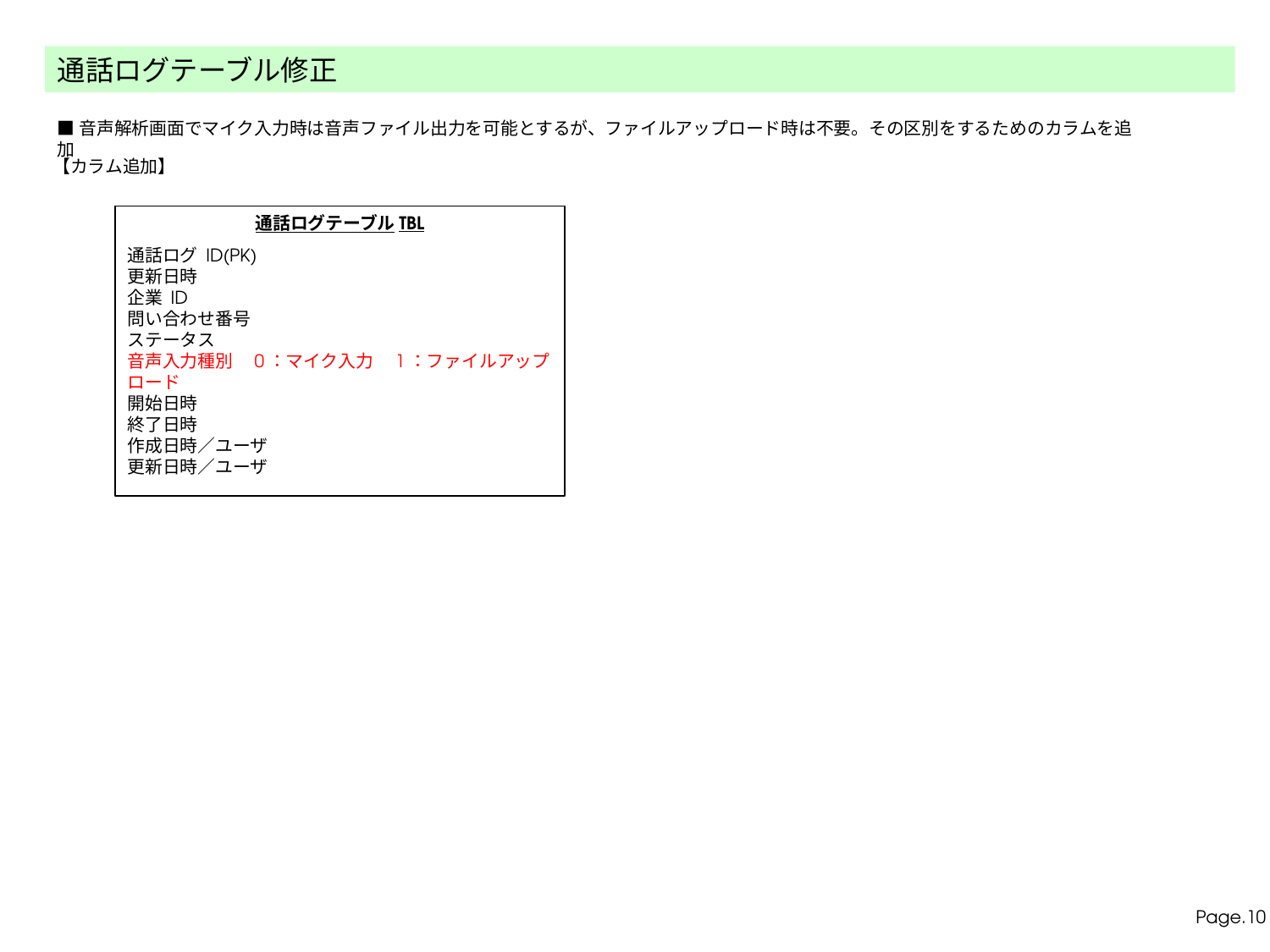

通話ログテーブル修正
■音声解析画面でマイク入力時は音声ファイル出力を可能とするが、ファイルアップロード時は不要。その区別をするためのカラムを追加
【カラム追加】
通話ログテーブルTBL
通話ログ ID(PK)
更新日時
企業 ID
問い合わせ番号
ステータス
音声入力種別　0：マイク入力　1：ファイルアップロード
開始日時
終了日時
作成日時／ユーザ
更新日時／ユーザ